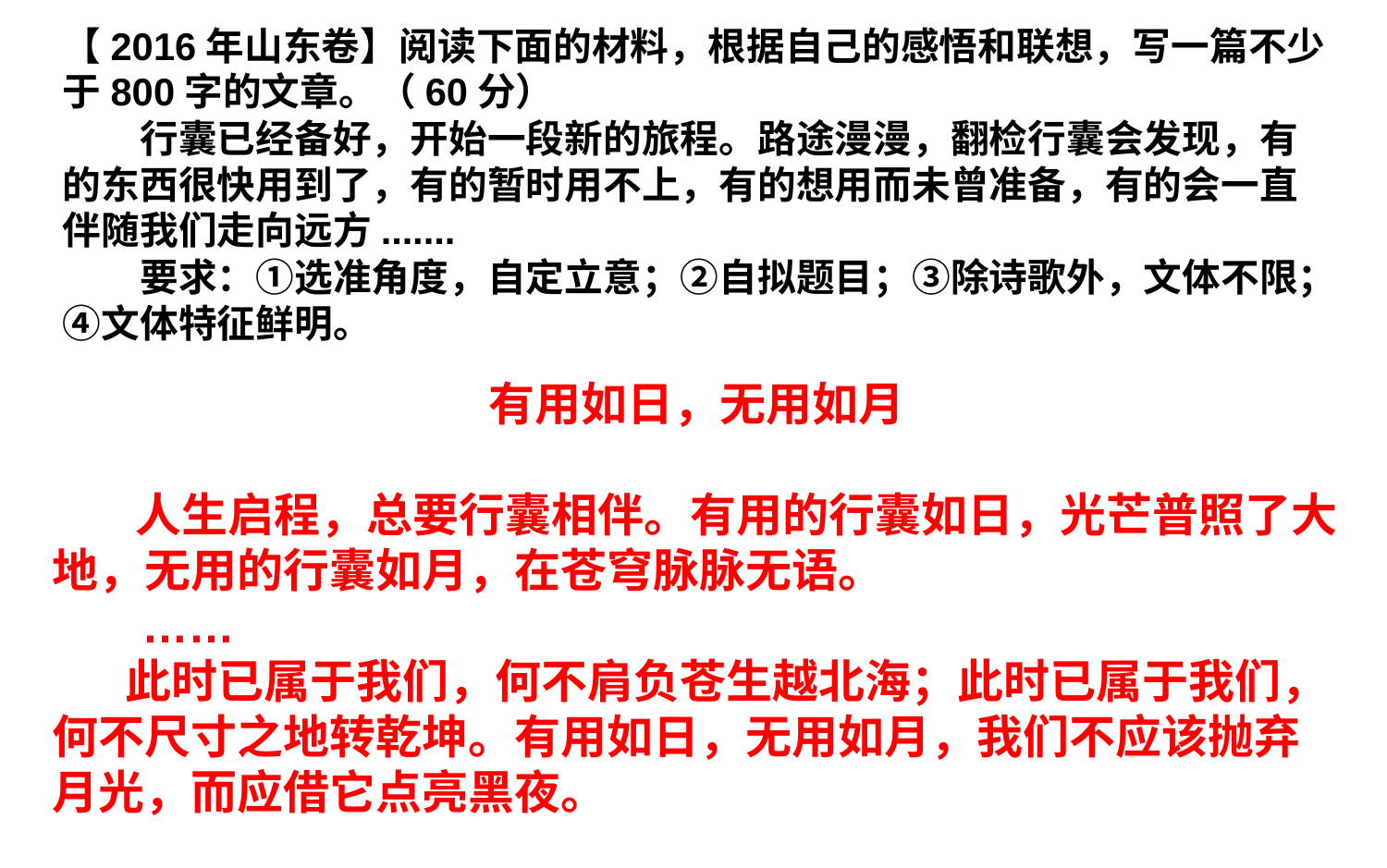

【2016年山东卷】阅读下面的材料，根据自己的感悟和联想，写一篇不少于800字的文章。（60分）
　　行囊已经备好，开始一段新的旅程。路途漫漫，翻检行囊会发现，有的东西很快用到了，有的暂时用不上，有的想用而未曾准备，有的会一直伴随我们走向远方.......
　　要求：①选准角度，自定立意；②自拟题目；③除诗歌外，文体不限；④文体特征鲜明。

有用如日，无用如月

       人生启程，总要行囊相伴。有用的行囊如日，光芒普照了大地，无用的行囊如月，在苍穹脉脉无语。
       ……
      此时已属于我们，何不肩负苍生越北海；此时已属于我们，何不尺寸之地转乾坤。有用如日，无用如月，我们不应该抛弃月光，而应借它点亮黑夜。